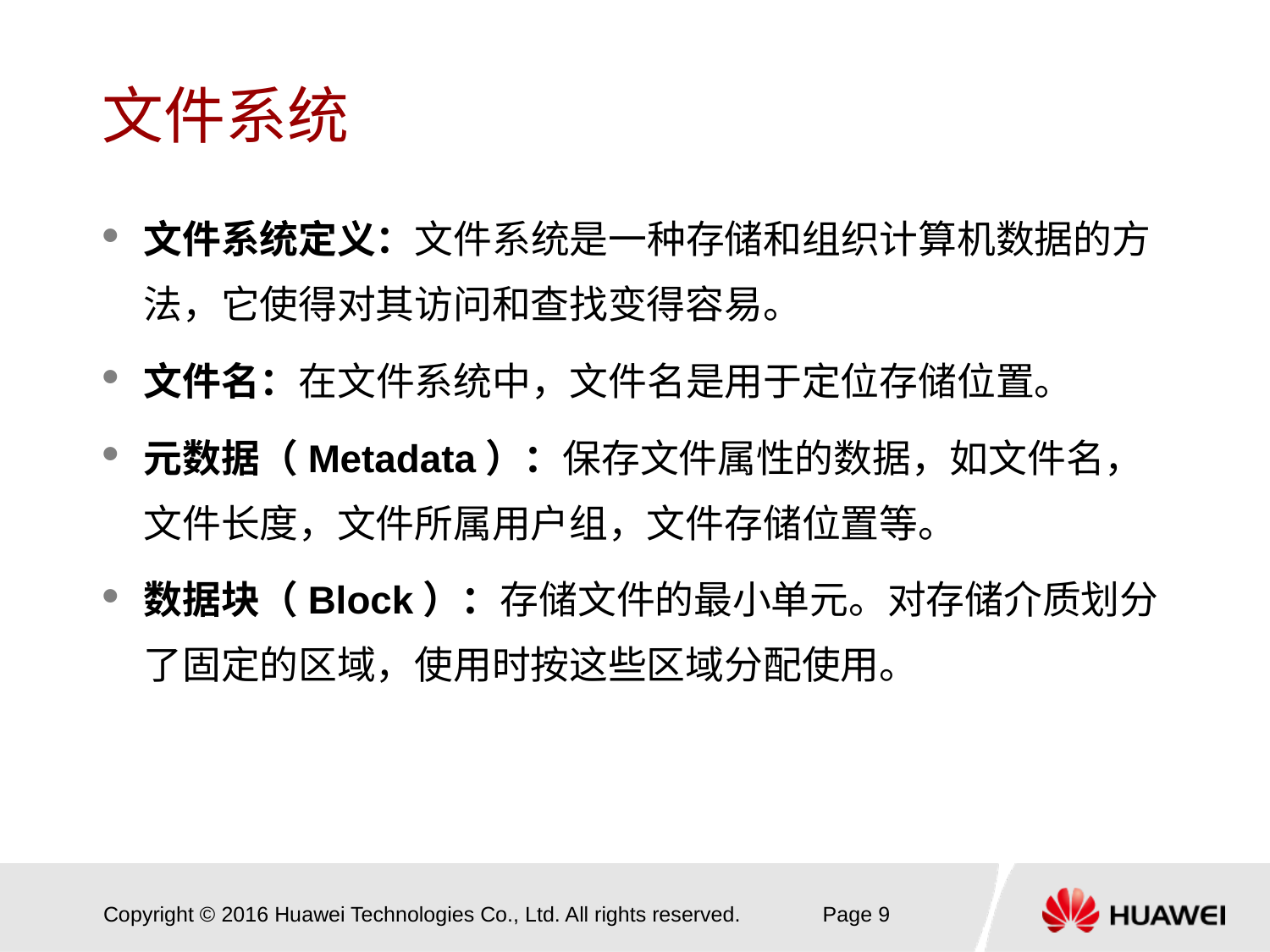

# 文件系统
文件系统定义：文件系统是一种存储和组织计算机数据的方法，它使得对其访问和查找变得容易。
文件名：在文件系统中，文件名是用于定位存储位置。
元数据（Metadata）：保存文件属性的数据，如文件名，文件长度，文件所属用户组，文件存储位置等。
数据块（Block）：存储文件的最小单元。对存储介质划分了固定的区域，使用时按这些区域分配使用。